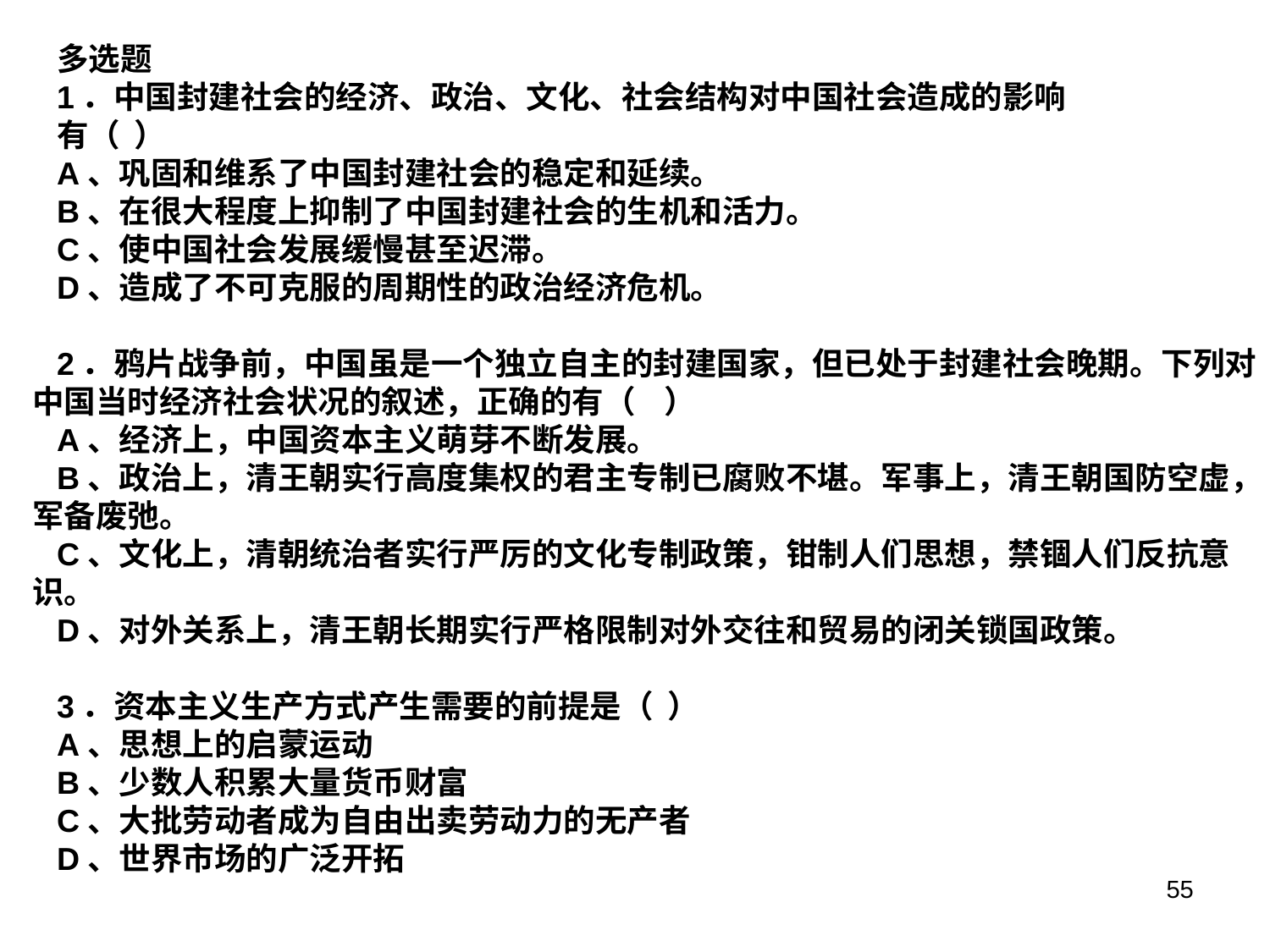

多选题
1．中国封建社会的经济、政治、文化、社会结构对中国社会造成的影响
有（  ）
A、巩固和维系了中国封建社会的稳定和延续。
B、在很大程度上抑制了中国封建社会的生机和活力。
C、使中国社会发展缓慢甚至迟滞。
D、造成了不可克服的周期性的政治经济危机。

2．鸦片战争前，中国虽是一个独立自主的封建国家，但已处于封建社会晚期。下列对中国当时经济社会状况的叙述，正确的有（    ）
A、经济上，中国资本主义萌芽不断发展。
B、政治上，清王朝实行高度集权的君主专制已腐败不堪。军事上，清王朝国防空虚，军备废弛。
C、文化上，清朝统治者实行严厉的文化专制政策，钳制人们思想，禁锢人们反抗意识。
D、对外关系上，清王朝长期实行严格限制对外交往和贸易的闭关锁国政策。

3．资本主义生产方式产生需要的前提是（  ）
A、思想上的启蒙运动
B、少数人积累大量货币财富
C、大批劳动者成为自由出卖劳动力的无产者
D、世界市场的广泛开拓
55